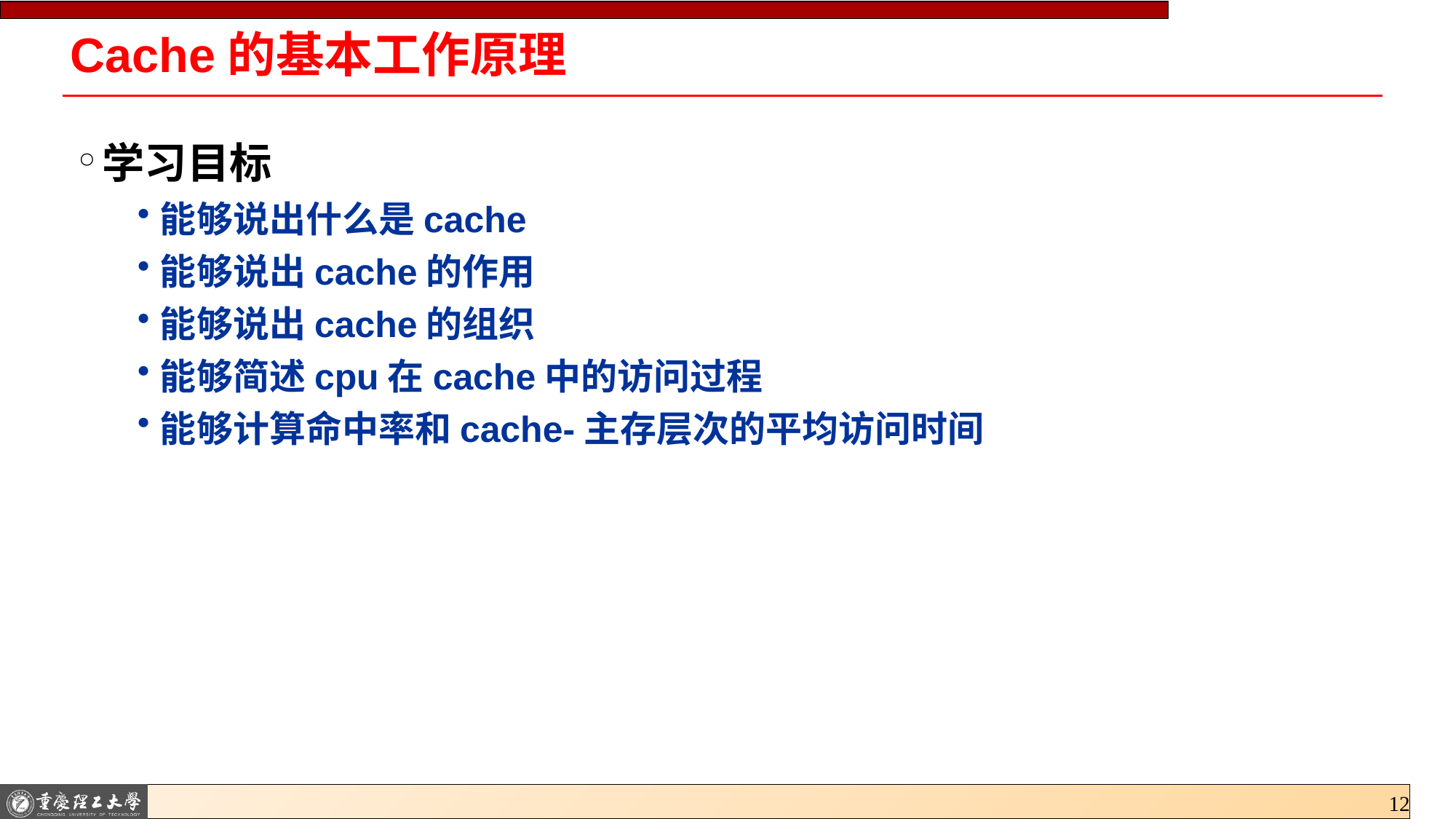

# Cache的基本工作原理
学习目标
能够说出什么是cache
能够说出cache的作用
能够说出cache的组织
能够简述cpu在cache中的访问过程
能够计算命中率和cache-主存层次的平均访问时间